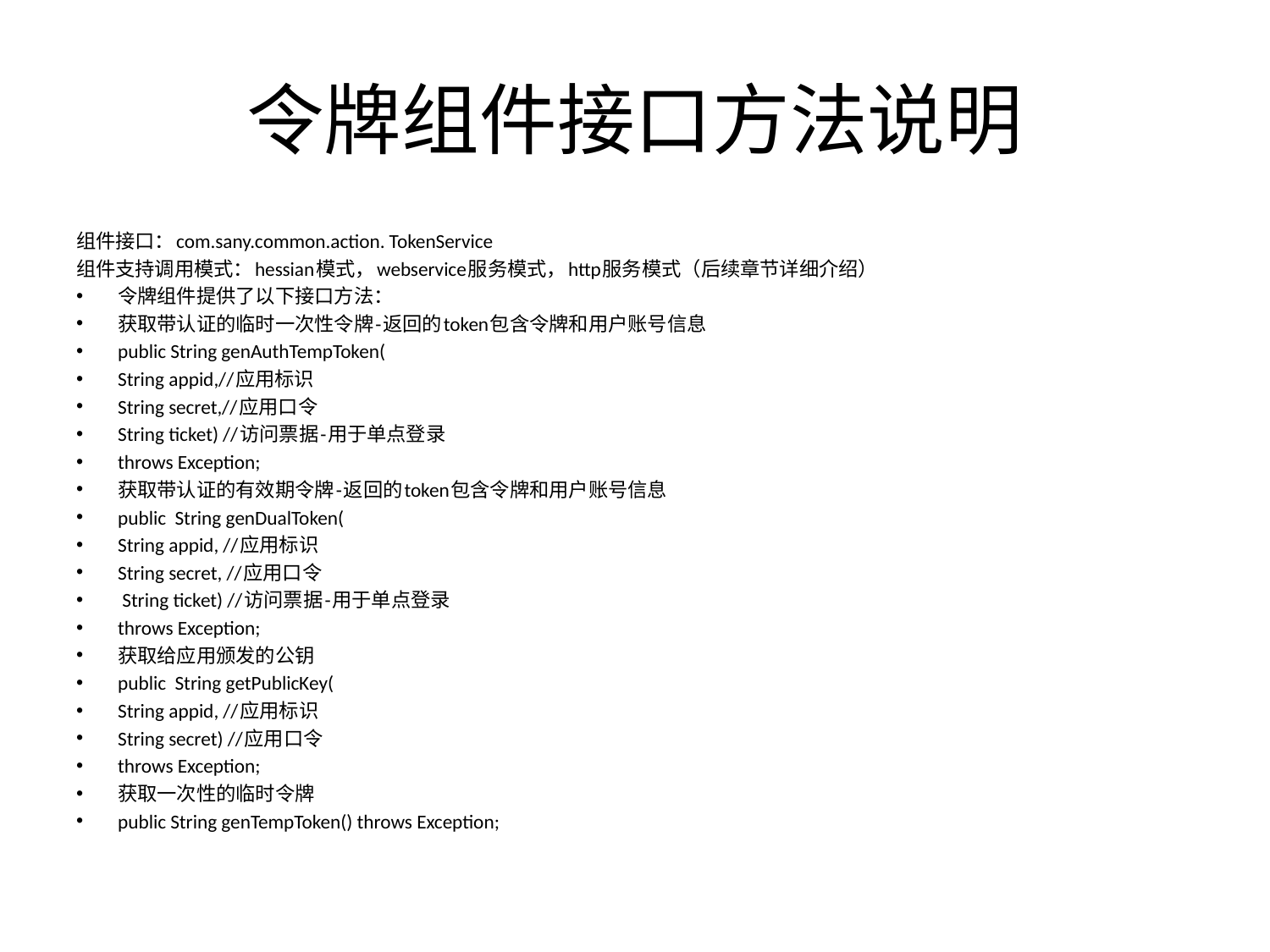

# 令牌组件接口方法说明
组件接口：com.sany.common.action. TokenService
组件支持调用模式：hessian模式，webservice服务模式，http服务模式（后续章节详细介绍）
令牌组件提供了以下接口方法：
获取带认证的临时一次性令牌-返回的token包含令牌和用户账号信息
public String genAuthTempToken(
			String appid,//应用标识
			String secret,//应用口令
			String ticket) //访问票据-用于单点登录
			throws Exception;
获取带认证的有效期令牌-返回的token包含令牌和用户账号信息
public  String genDualToken(
			String appid, //应用标识
			String secret, //应用口令
			 String ticket) //访问票据-用于单点登录
			throws Exception;
获取给应用颁发的公钥
public  String getPublicKey(
			String appid, //应用标识
			String secret) //应用口令
			throws Exception;
获取一次性的临时令牌
public String genTempToken() throws Exception;